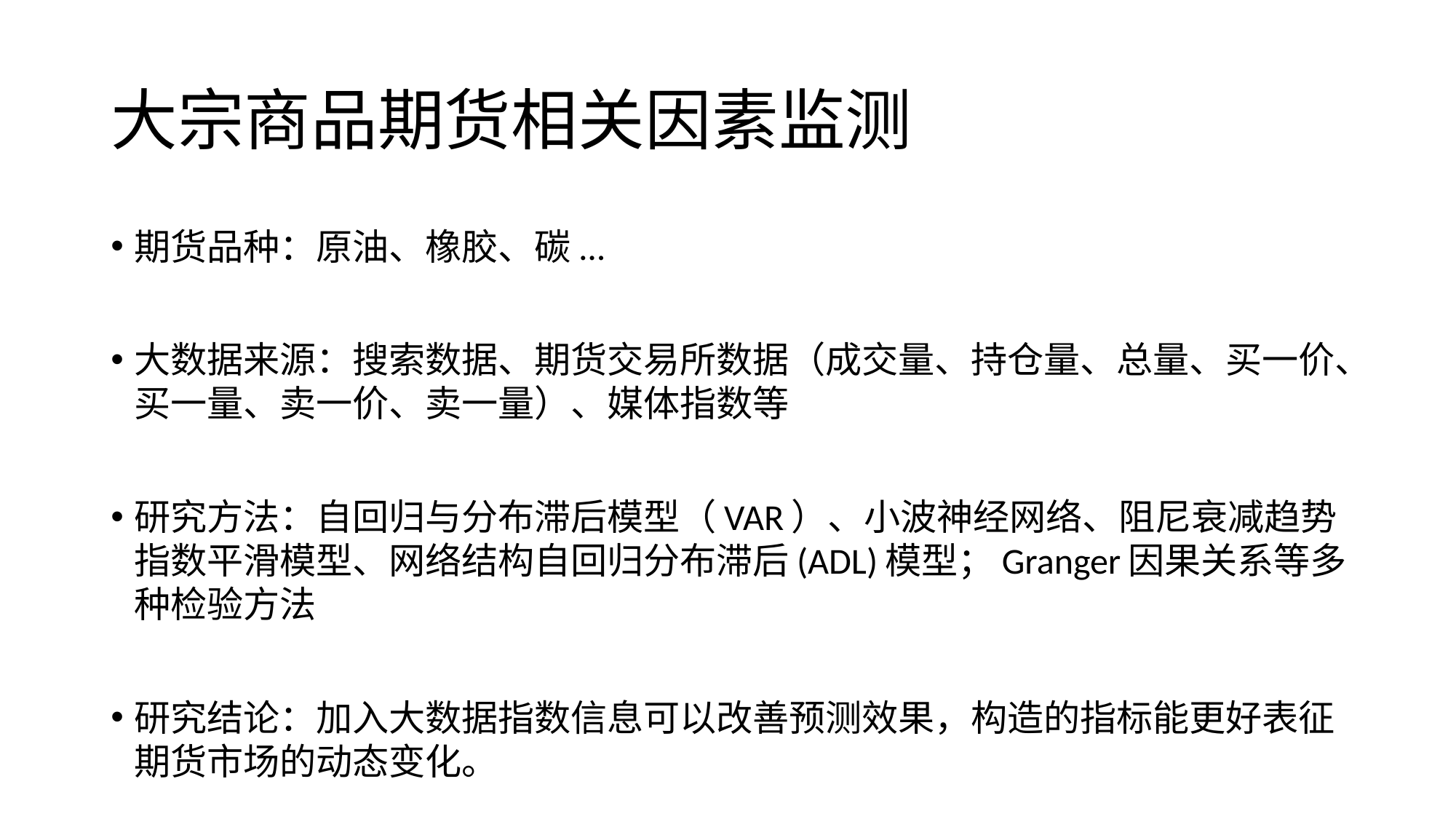

# 大宗商品期货相关因素监测
期货品种：原油、橡胶、碳...

大数据来源：搜索数据、期货交易所数据（成交量、持仓量、总量、买一价、买一量、卖一价、卖一量）、媒体指数等

研究方法：自回归与分布滞后模型（VAR）、小波神经网络、阻尼衰减趋势指数平滑模型、网络结构自回归分布滞后(ADL)模型；Granger因果关系等多种检验方法

研究结论：加入大数据指数信息可以改善预测效果，构造的指标能更好表征期货市场的动态变化。